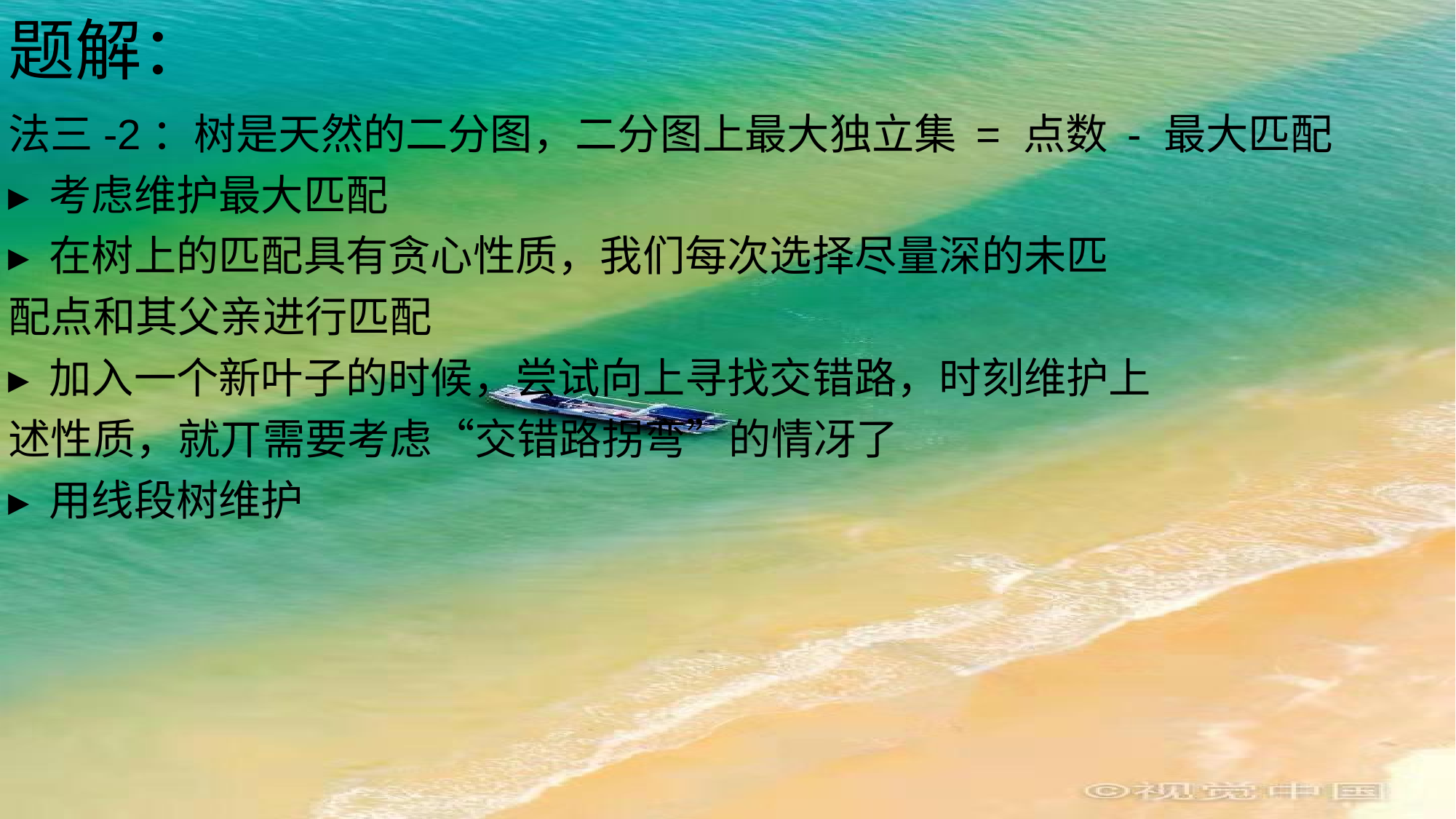

# 题解：
法三-2：树是天然的二分图，二分图上最大独立集 = 点数 - 最大匹配
▸ 考虑维护最大匹配
▸ 在树上的匹配具有贪心性质，我们每次选择尽量深的未匹
配点和其父亲进行匹配
▸ 加入一个新叶子的时候，尝试向上寻找交错路，时刻维护上
述性质，就丌需要考虑“交错路拐弯”的情冴了
▸ 用线段树维护